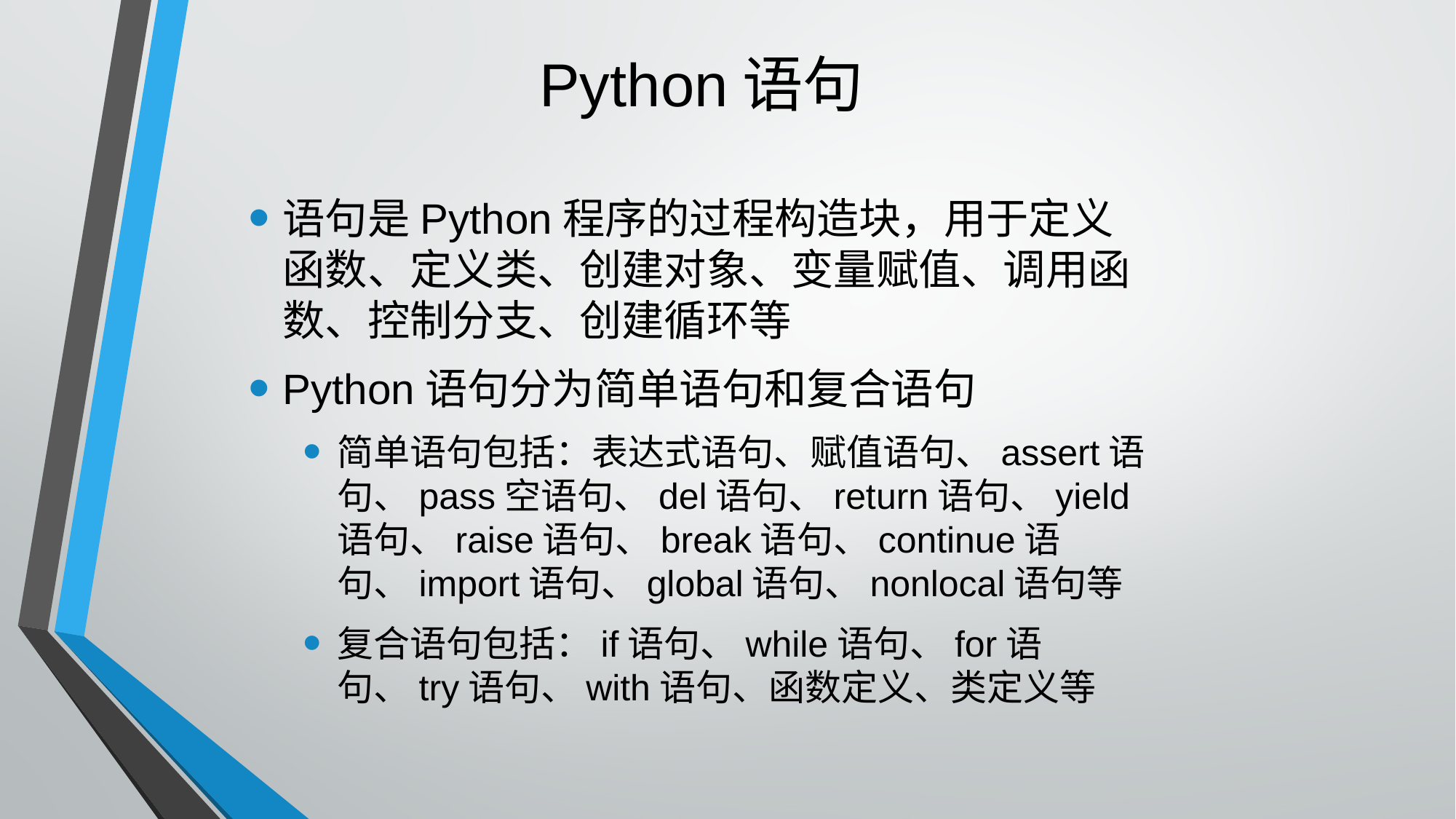

# Python语句
语句是Python程序的过程构造块，用于定义函数、定义类、创建对象、变量赋值、调用函数、控制分支、创建循环等
Python语句分为简单语句和复合语句
简单语句包括：表达式语句、赋值语句、assert语句、pass空语句、del语句、return语句、yield语句、raise语句、break语句、continue语句、import语句、global语句、nonlocal语句等
复合语句包括：if语句、while语句、for语句、try语句、with语句、函数定义、类定义等